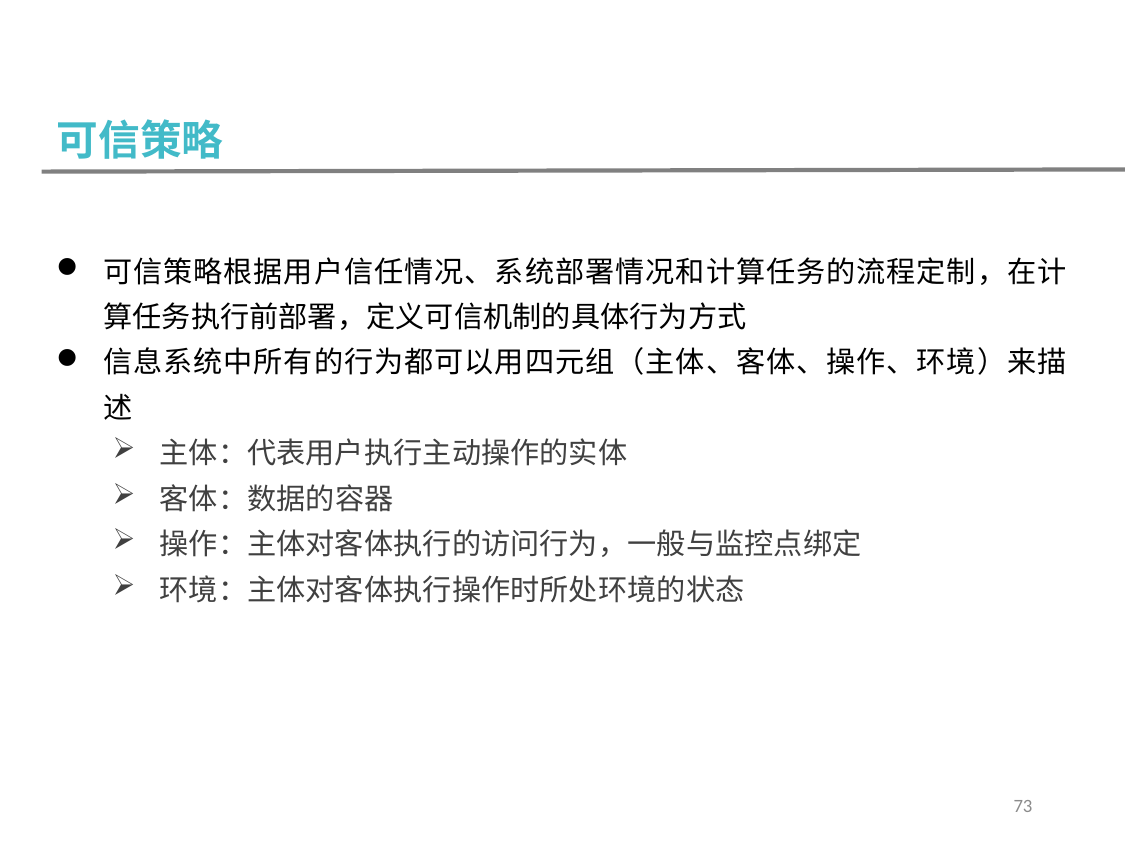

可信策略
可信策略根据用户信任情况、系统部署情况和计算任务的流程定制，在计算任务执行前部署，定义可信机制的具体行为方式
信息系统中所有的行为都可以用四元组（主体、客体、操作、环境）来描述
主体：代表用户执行主动操作的实体
客体：数据的容器
操作：主体对客体执行的访问行为，一般与监控点绑定
环境：主体对客体执行操作时所处环境的状态
73